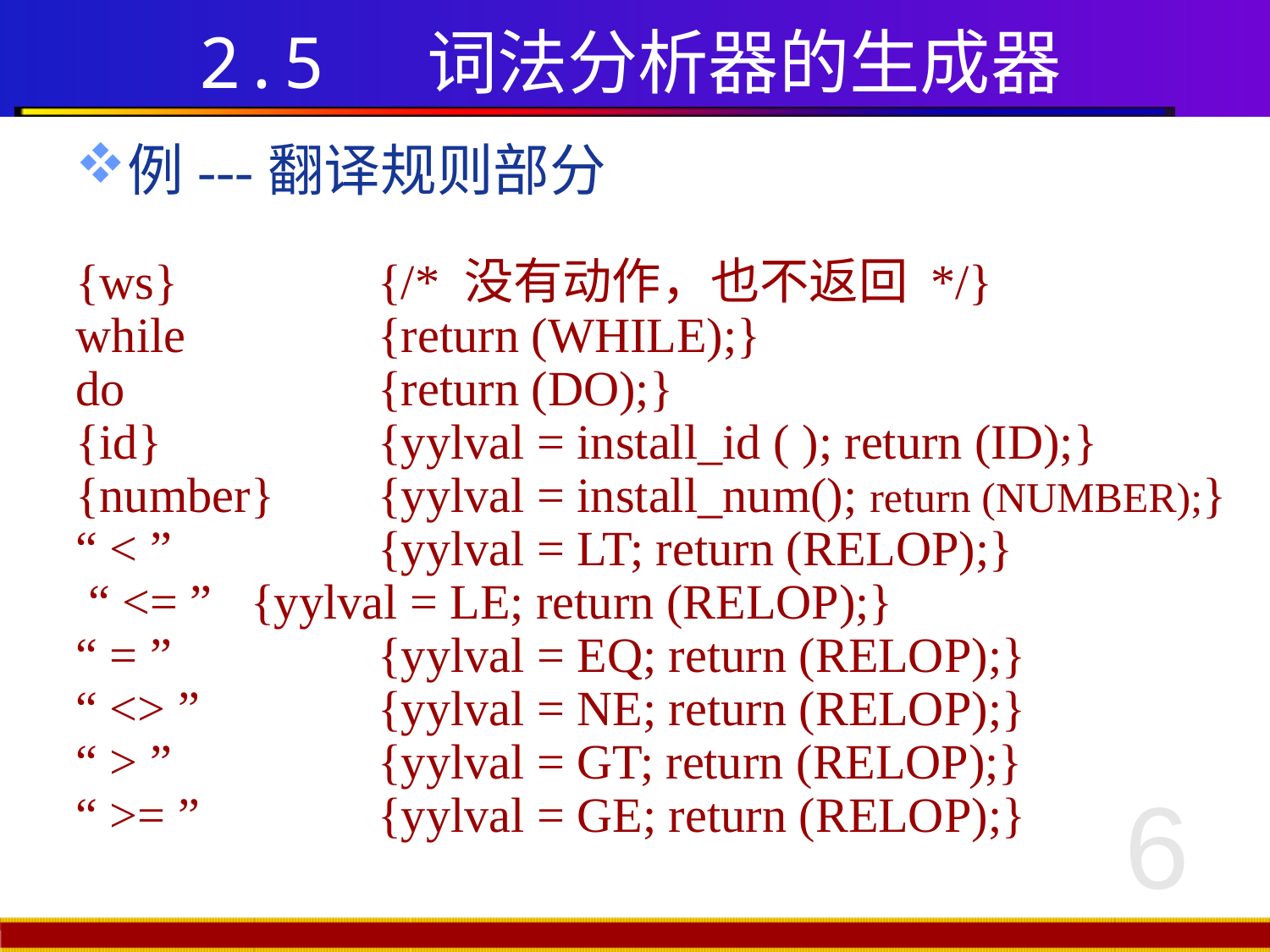

# 2.5  词法分析器的生成器
例---翻译规则部分

{ws}		{/* 没有动作，也不返回 */}
while		{return (WHILE);}
do		{return (DO);}
{id}		{yylval = install_id ( ); return (ID);}
{number}	{yylval = install_num(); return (NUMBER);}
“ < ”		{yylval = LT; return (RELOP);}
 “ <= ” 	{yylval = LE; return (RELOP);}
“ = ”		{yylval = EQ; return (RELOP);}
“ <> ”		{yylval = NE; return (RELOP);}
“ > ”		{yylval = GT; return (RELOP);}
“ >= ”		{yylval = GE; return (RELOP);}
6